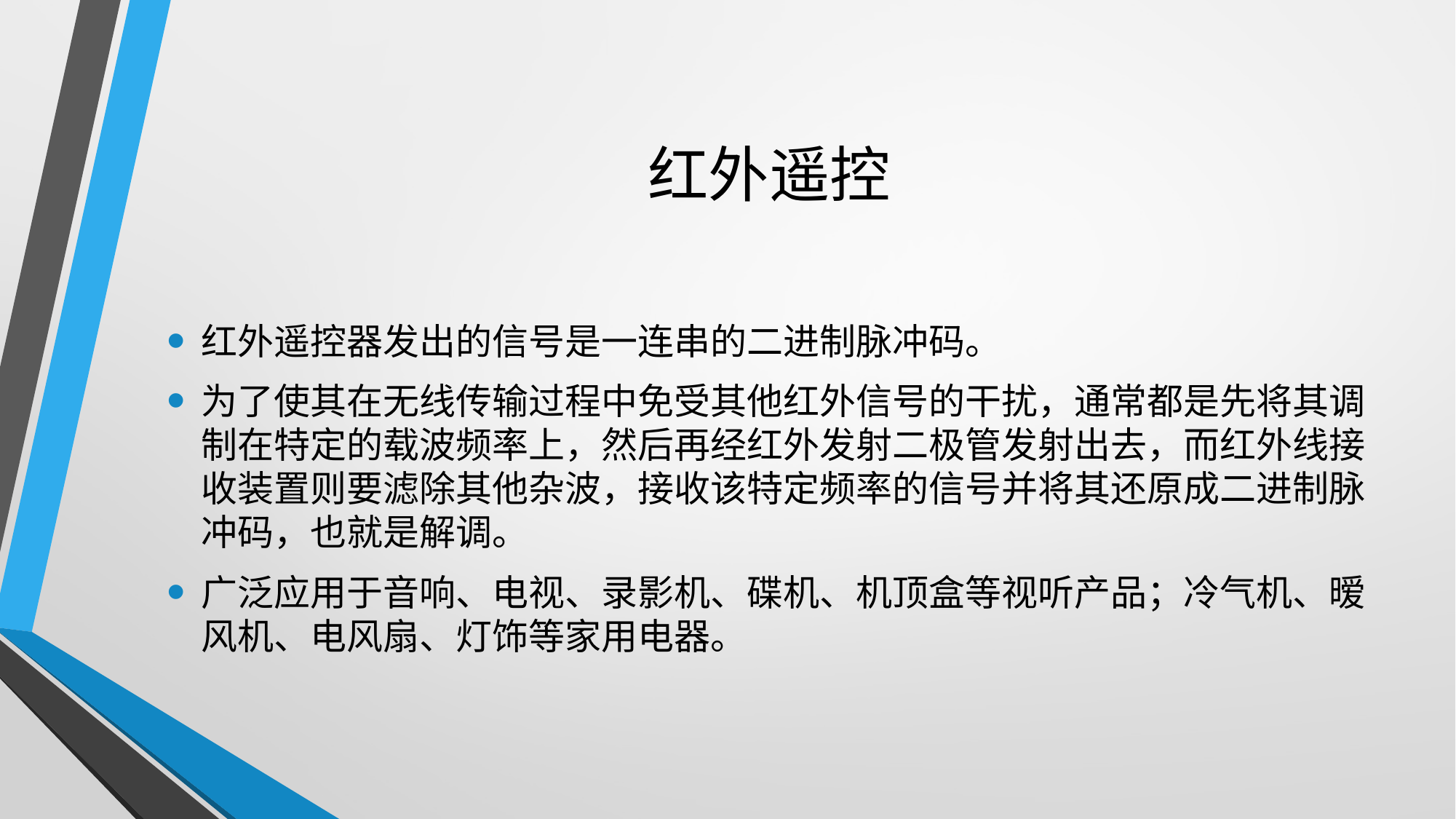

# 红外遥控
红外遥控器发出的信号是一连串的二进制脉冲码。
为了使其在无线传输过程中免受其他红外信号的干扰，通常都是先将其调制在特定的载波频率上，然后再经红外发射二极管发射出去，而红外线接收装置则要滤除其他杂波，接收该特定频率的信号并将其还原成二进制脉冲码，也就是解调。
广泛应用于音响、电视、录影机、碟机、机顶盒等视听产品；冷气机、暧风机、电风扇、灯饰等家用电器。